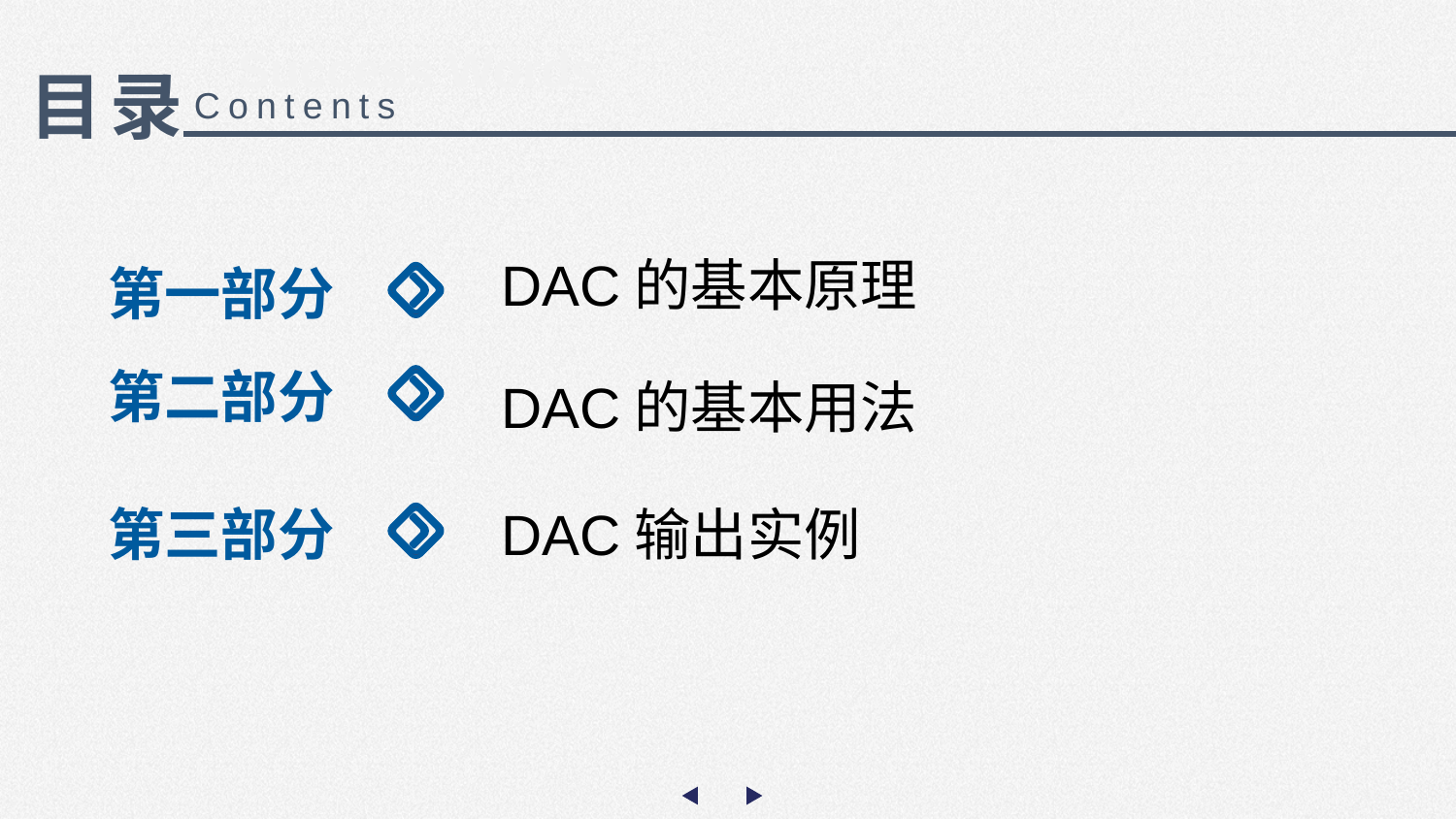

Success Words
目录
Contents
DAC的基本原理
第一部分

第二部分
DAC的基本用法

第三部分
DAC输出实例

2